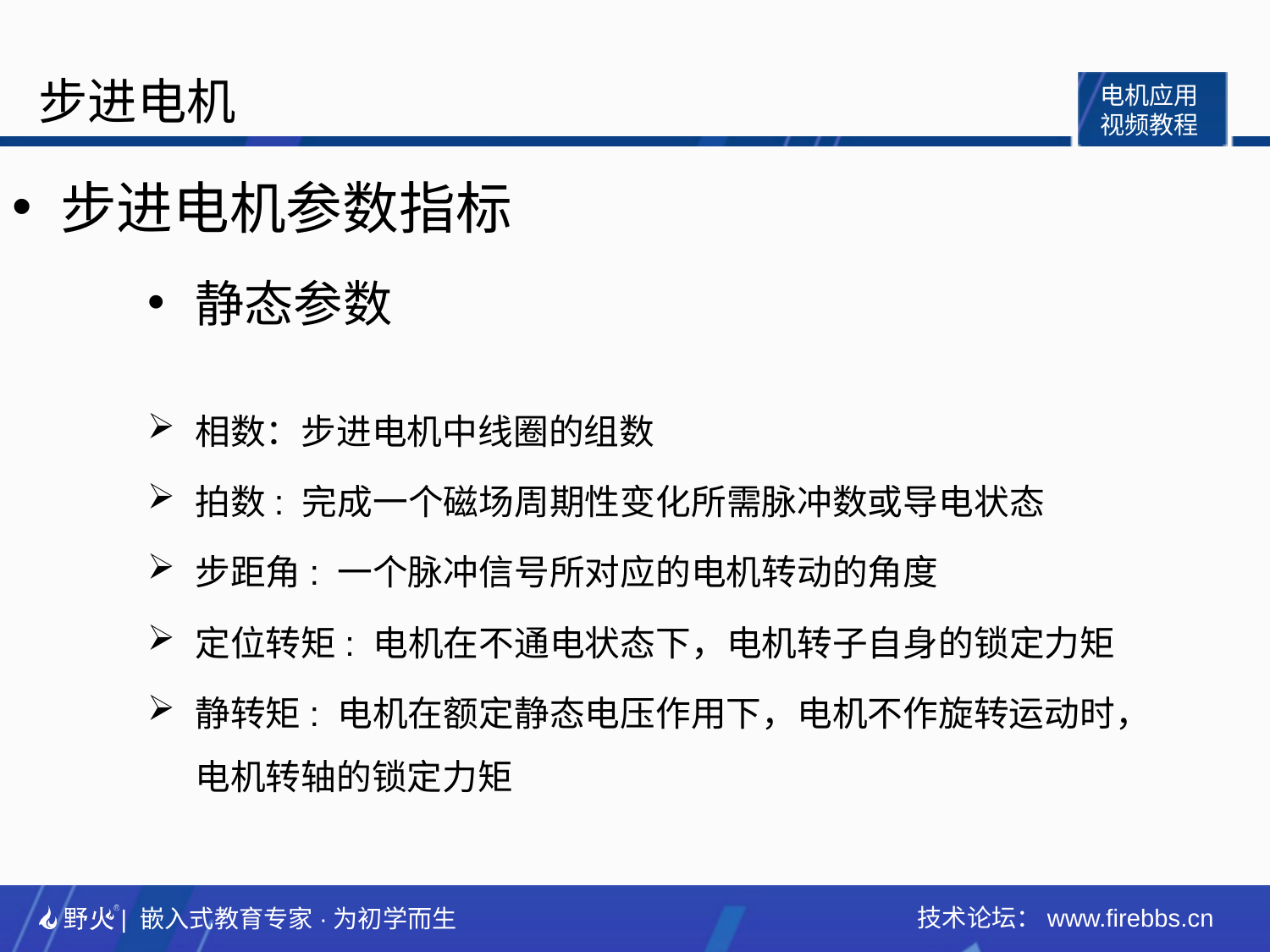

步进电机参数指标
静态参数

相数：步进电机中线圈的组数
拍数: 完成一个磁场周期性变化所需脉冲数或导电状态
步距角: 一个脉冲信号所对应的电机转动的角度
定位转矩: 电机在不通电状态下，电机转子自身的锁定力矩
静转矩: 电机在额定静态电压作用下，电机不作旋转运动时，电机转轴的锁定力矩